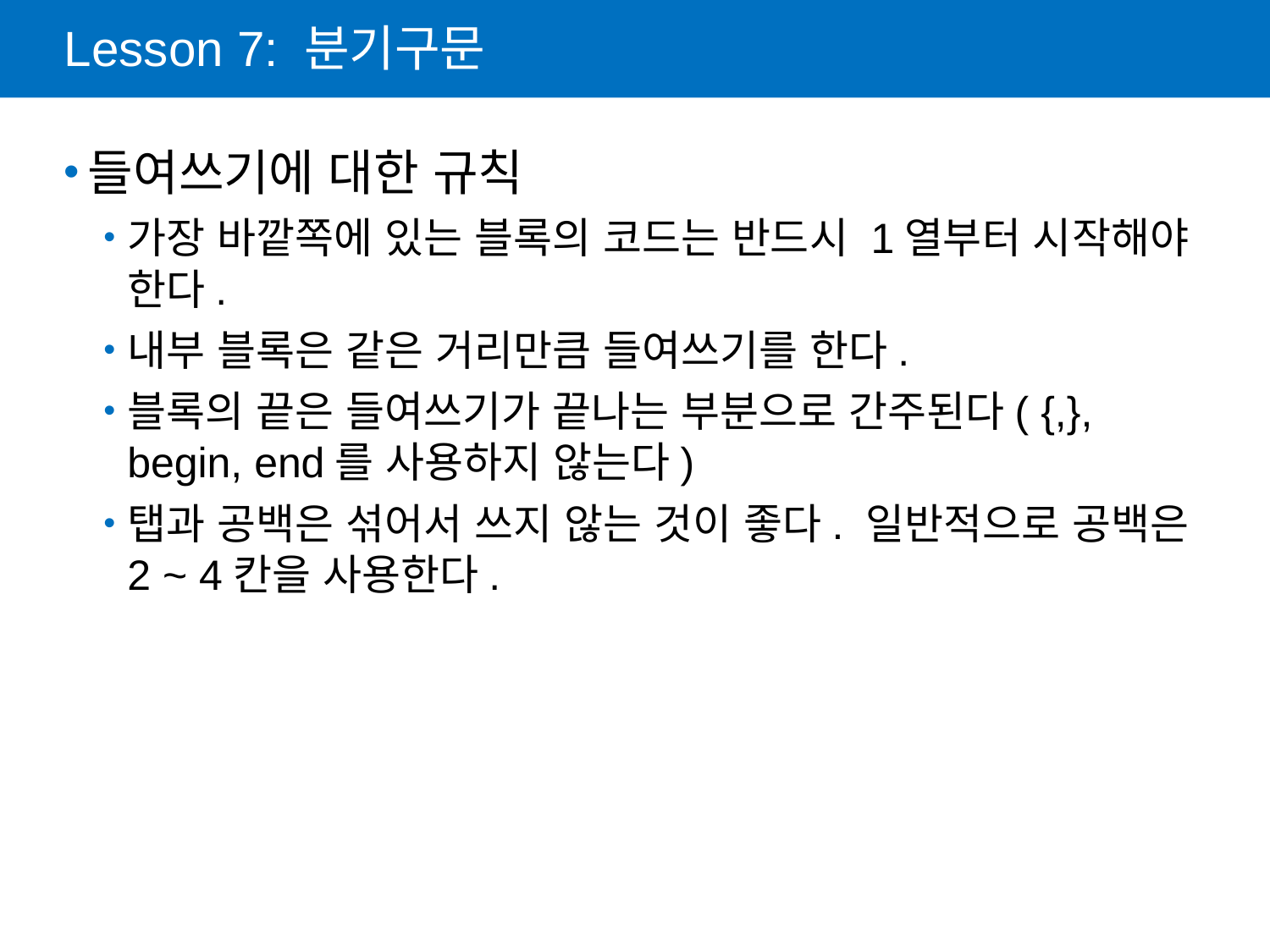

# Lesson 7: 분기구문
들여쓰기에 대한 규칙
가장 바깥쪽에 있는 블록의 코드는 반드시 1열부터 시작해야 한다.
내부 블록은 같은 거리만큼 들여쓰기를 한다.
블록의 끝은 들여쓰기가 끝나는 부분으로 간주된다( {,},  begin, end를 사용하지 않는다)
탭과 공백은 섞어서 쓰지 않는 것이 좋다. 일반적으로 공백은 2 ~ 4칸을 사용한다.